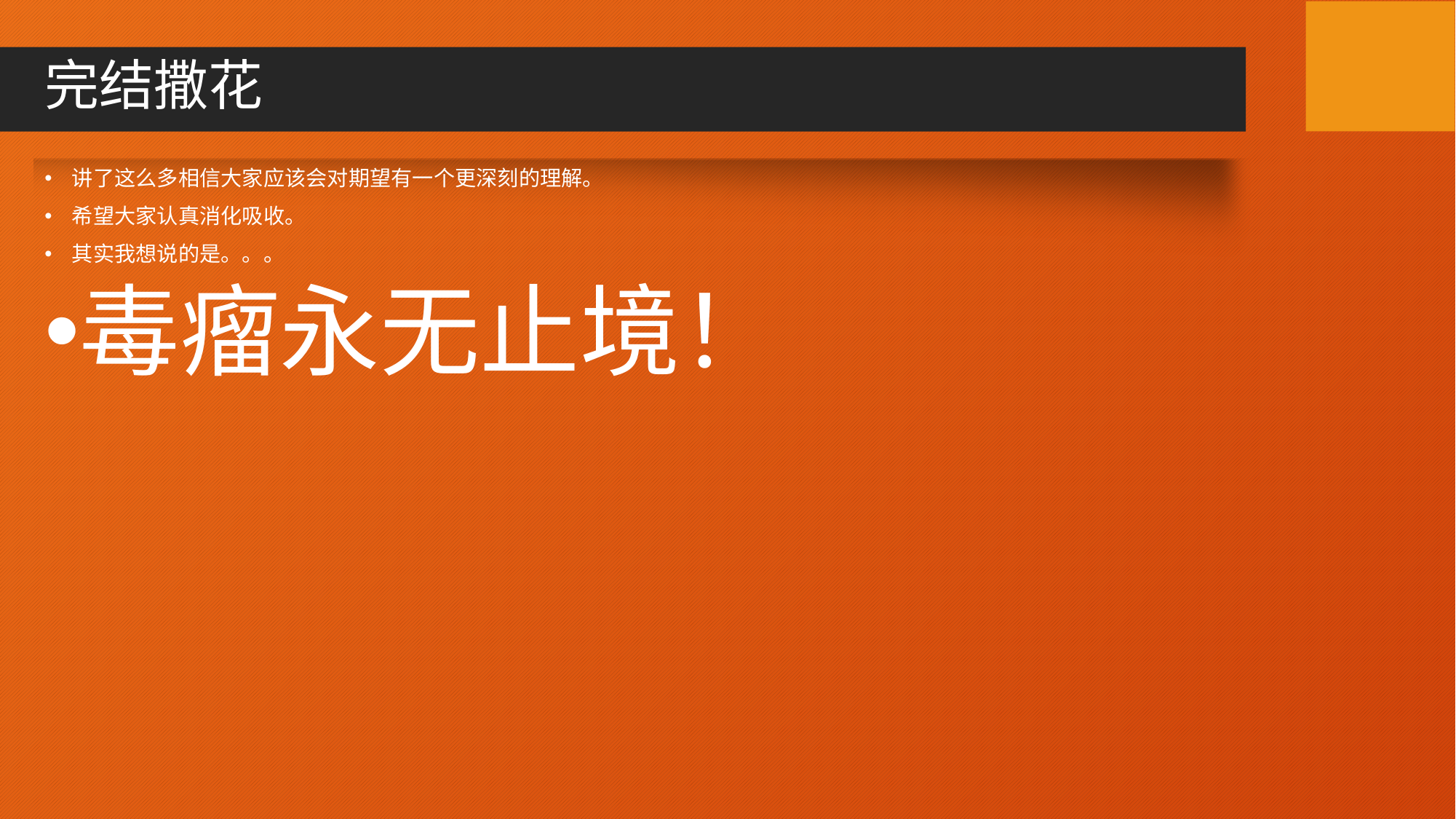

# 完结撒花
讲了这么多相信大家应该会对期望有一个更深刻的理解。
希望大家认真消化吸收。
其实我想说的是。。。
毒瘤永无止境！